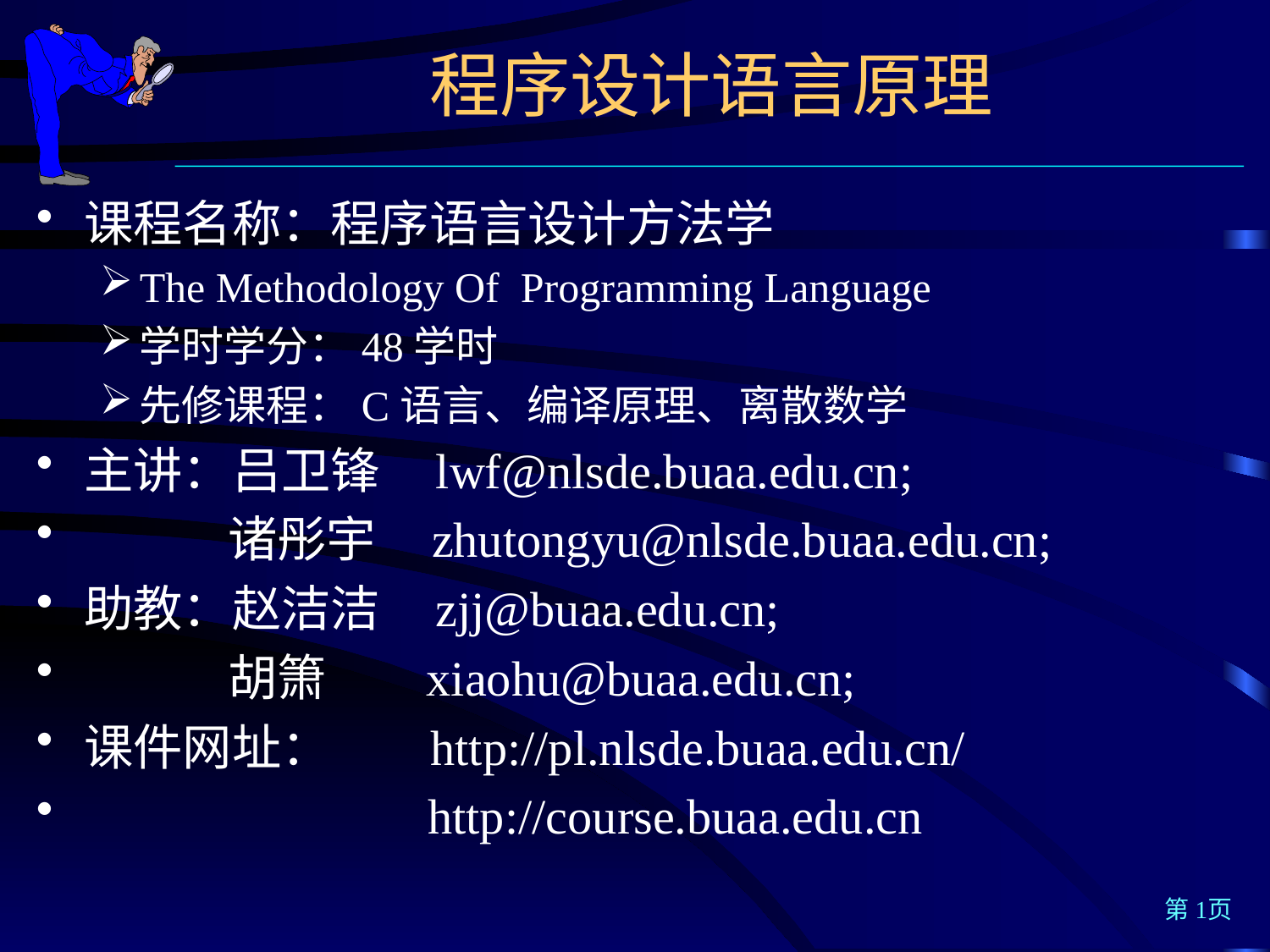

程序设计语言原理
课程名称：程序语言设计方法学
The Methodology Of  Programming Language
学时学分：48学时
先修课程：C语言、编译原理、离散数学
主讲：吕卫锋    lwf@nlsde.buaa.edu.cn;
            诸彤宇    zhutongyu@nlsde.buaa.edu.cn;
助教：赵洁洁    zjj@buaa.edu.cn;
            胡箫        xiaohu@buaa.edu.cn;
课件网址：        http://pl.nlsde.buaa.edu.cn/
                            http://course.buaa.edu.cn
第1页